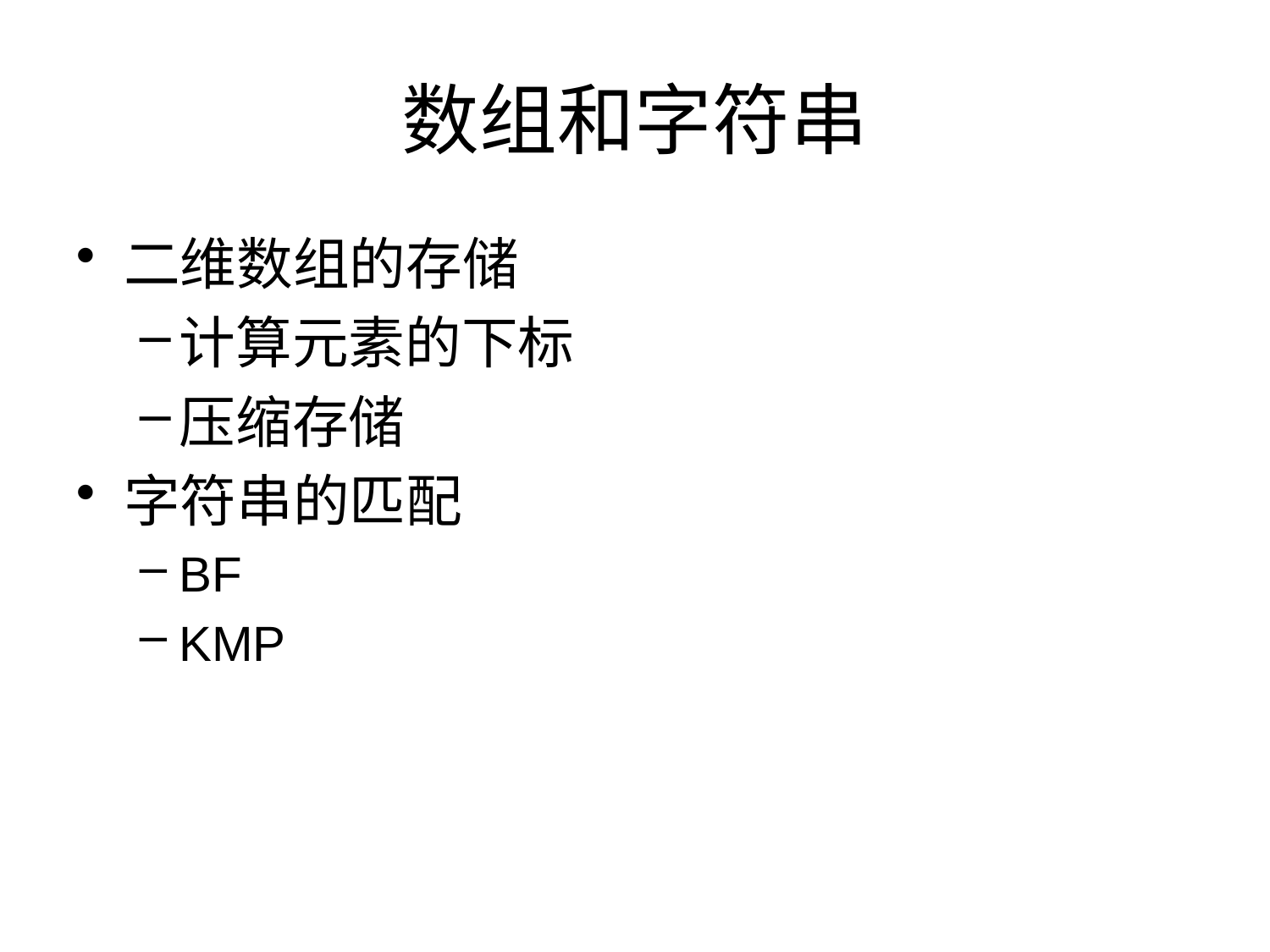

# 数组和字符串
二维数组的存储
计算元素的下标
压缩存储
字符串的匹配
BF
KMP